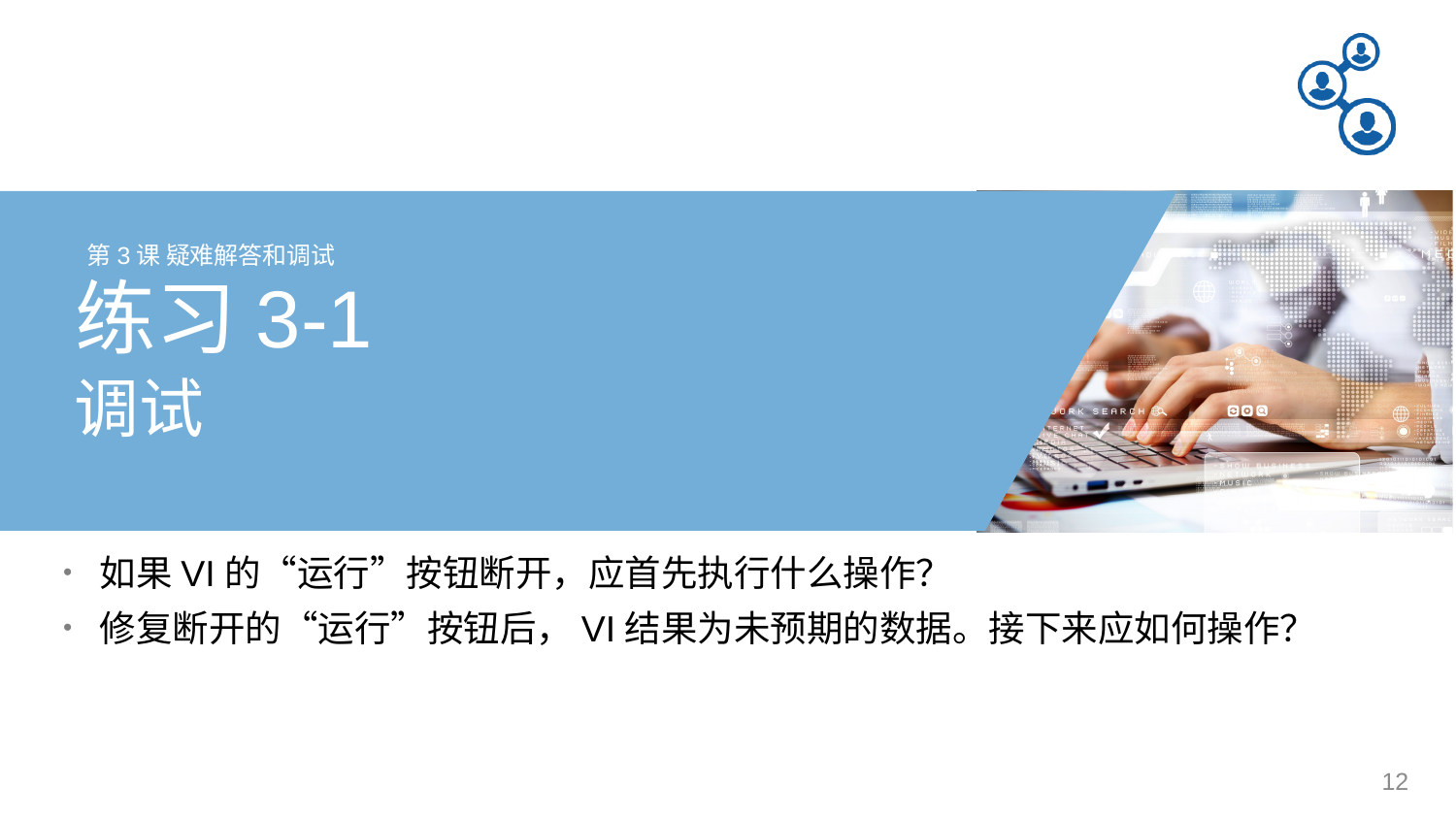

练习3-1
调试
如果VI的“运行”按钮断开，应首先执行什么操作？
修复断开的“运行”按钮后，VI结果为未预期的数据。接下来应如何操作？

12